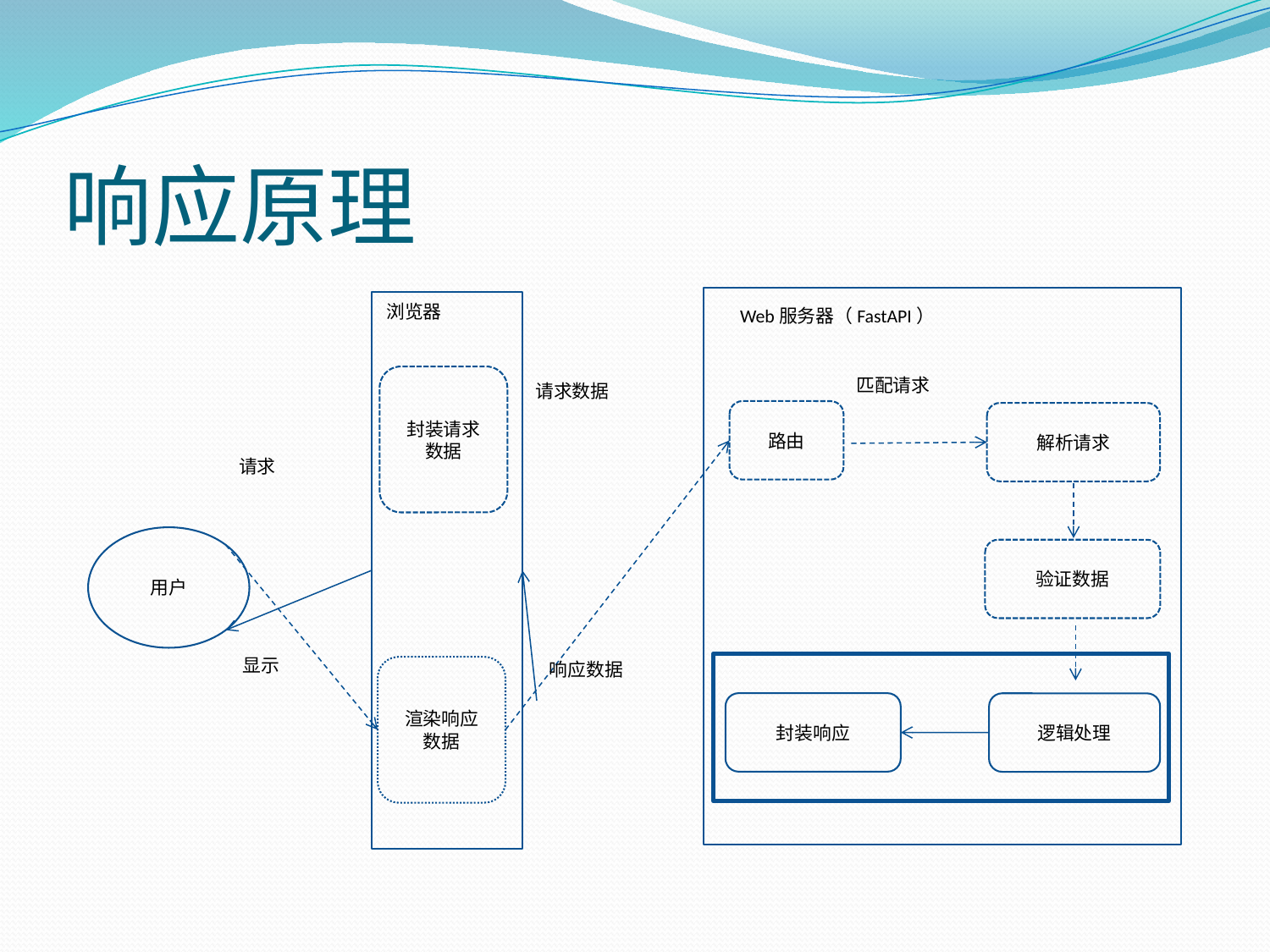

# 响应原理

浏览器
Web服务器（FastAPI）

封装请求数据
匹配请求
请求数据
路由
解析请求
请求
用户
验证数据
显示
响应数据

渲染响应数据
封装响应
逻辑处理